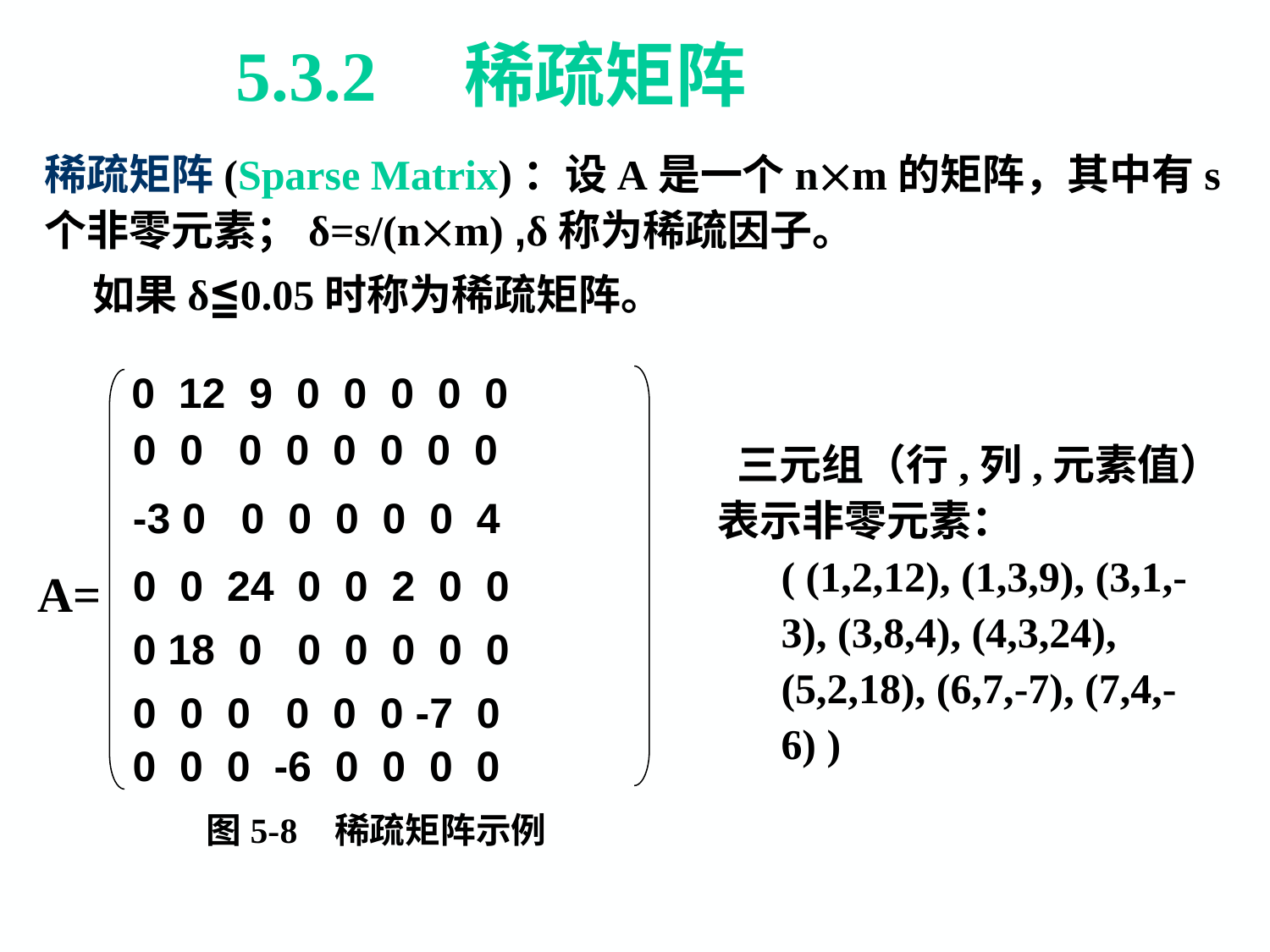

5.3.2    稀疏矩阵
稀疏矩阵(Sparse Matrix)：设A是一个n×m的矩阵，其中有s个非零元素；δ=s/(n×m) ,δ称为稀疏因子。
    如果δ≦0.05时称为稀疏矩阵。
0  12  9  0  0  0  0  0

0  0   0  0  0  0  0  0
-3 0   0  0  0  0  0  4
0  0  24  0  0  2  0  0
A=
0 18  0   0  0  0  0  0
0  0  0   0  0  0 -7  0
0  0  0  -6  0  0  0  0
图5-8   稀疏矩阵示例
 三元组（行,列,元素值）
表示非零元素：
( (1,2,12), (1,3,9), (3,1,-3), (3,8,4), (4,3,24), (5,2,18), (6,7,-7), (7,4,-6) )